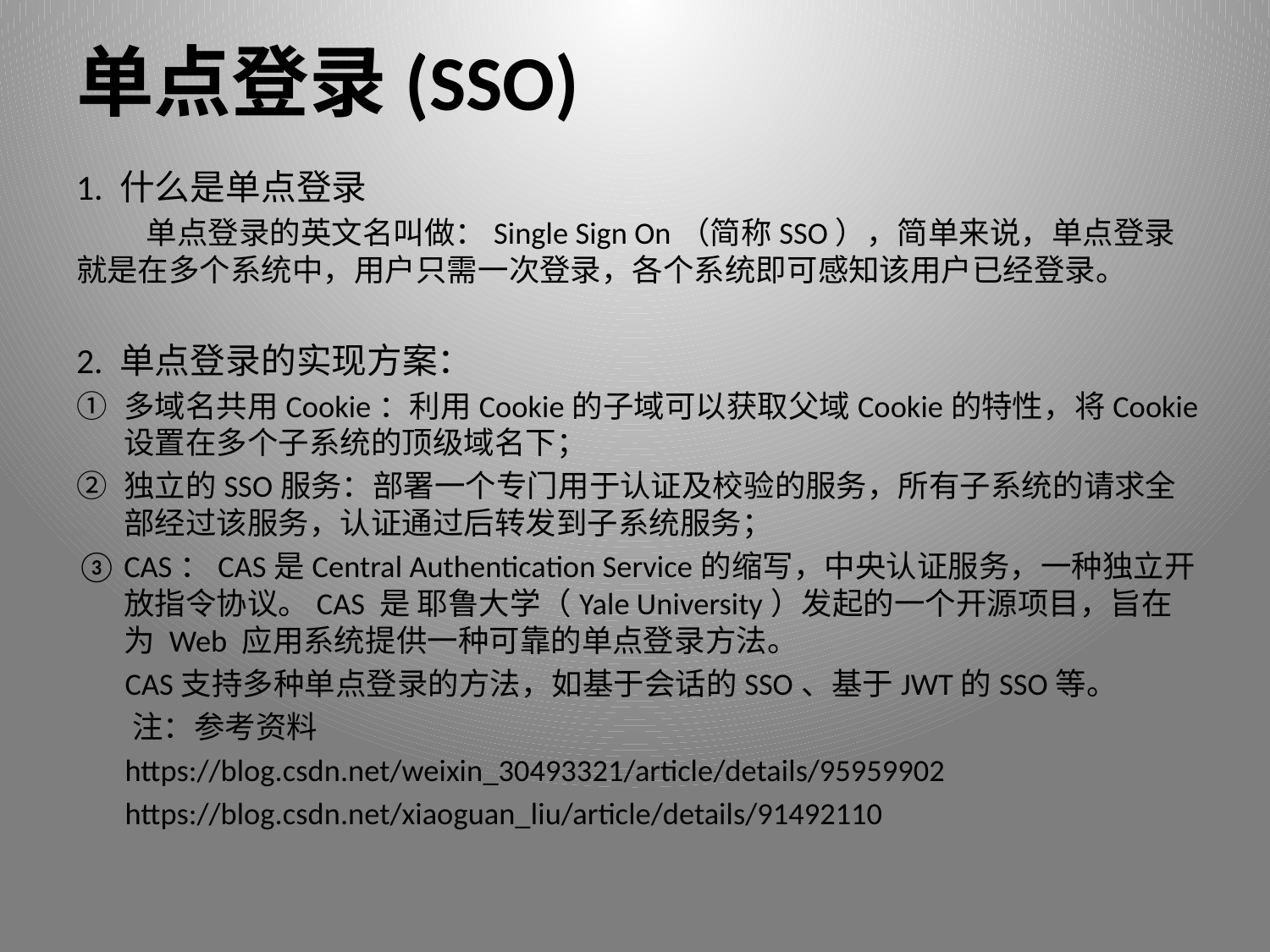

# 单点登录(SSO)
1. 什么是单点登录
         单点登录的英文名叫做：Single Sign On（简称SSO），简单来说，单点登录就是在多个系统中，用户只需一次登录，各个系统即可感知该用户已经登录。

2. 单点登录的实现方案：
多域名共用Cookie：利用Cookie的子域可以获取父域Cookie的特性，将Cookie设置在多个子系统的顶级域名下；
独立的SSO服务：部署一个专门用于认证及校验的服务，所有子系统的请求全部经过该服务，认证通过后转发到子系统服务；
CAS：CAS是Central Authentication Service的缩写，中央认证服务，一种独立开放指令协议。CAS 是 耶鲁大学（Yale University）发起的一个开源项目，旨在为 Web 应用系统提供一种可靠的单点登录方法。
       CAS支持多种单点登录的方法，如基于会话的SSO、基于JWT的SSO等。
       注：参考资料
       https://blog.csdn.net/weixin_30493321/article/details/95959902
       https://blog.csdn.net/xiaoguan_liu/article/details/91492110